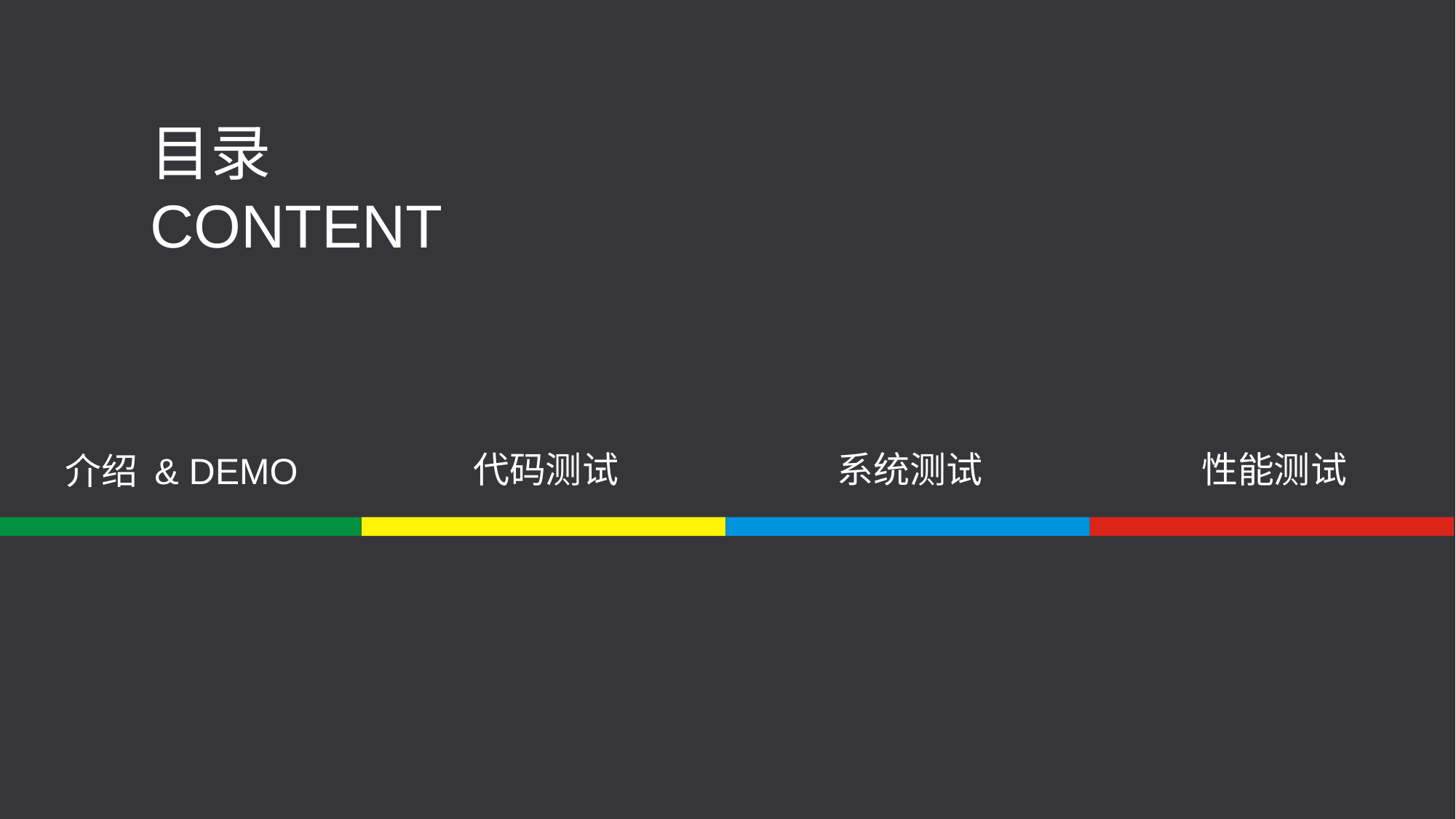

目录 CONTENT
介绍 & DEMO
代码测试
系统测试
性能测试